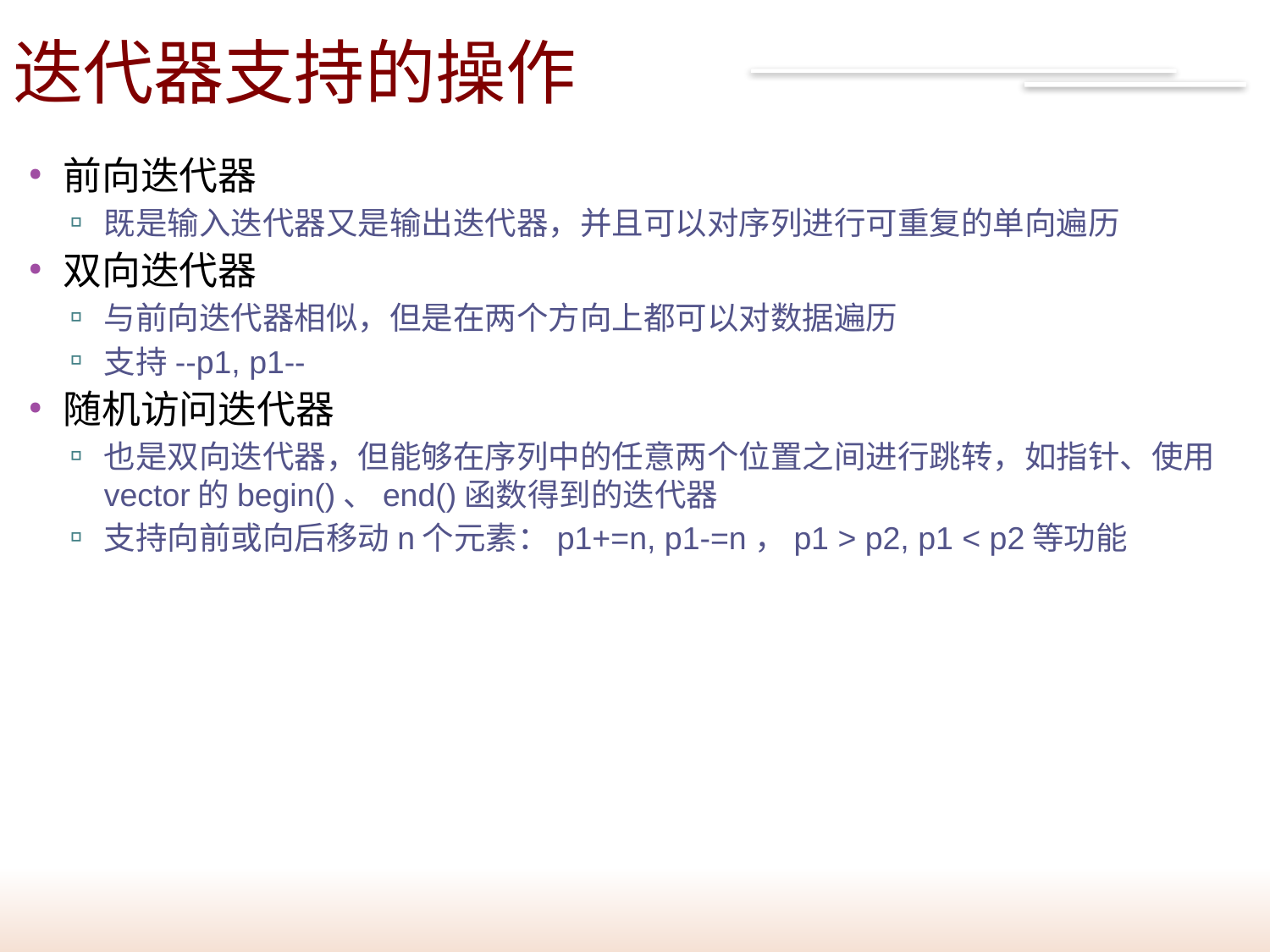

# 迭代器支持的操作
28
前向迭代器
既是输入迭代器又是输出迭代器，并且可以对序列进行可重复的单向遍历
双向迭代器
与前向迭代器相似，但是在两个方向上都可以对数据遍历
支持--p1, p1--
随机访问迭代器
也是双向迭代器，但能够在序列中的任意两个位置之间进行跳转，如指针、使用vector的begin()、end()函数得到的迭代器
支持向前或向后移动n个元素：p1+=n, p1-=n，p1 > p2, p1 < p2等功能